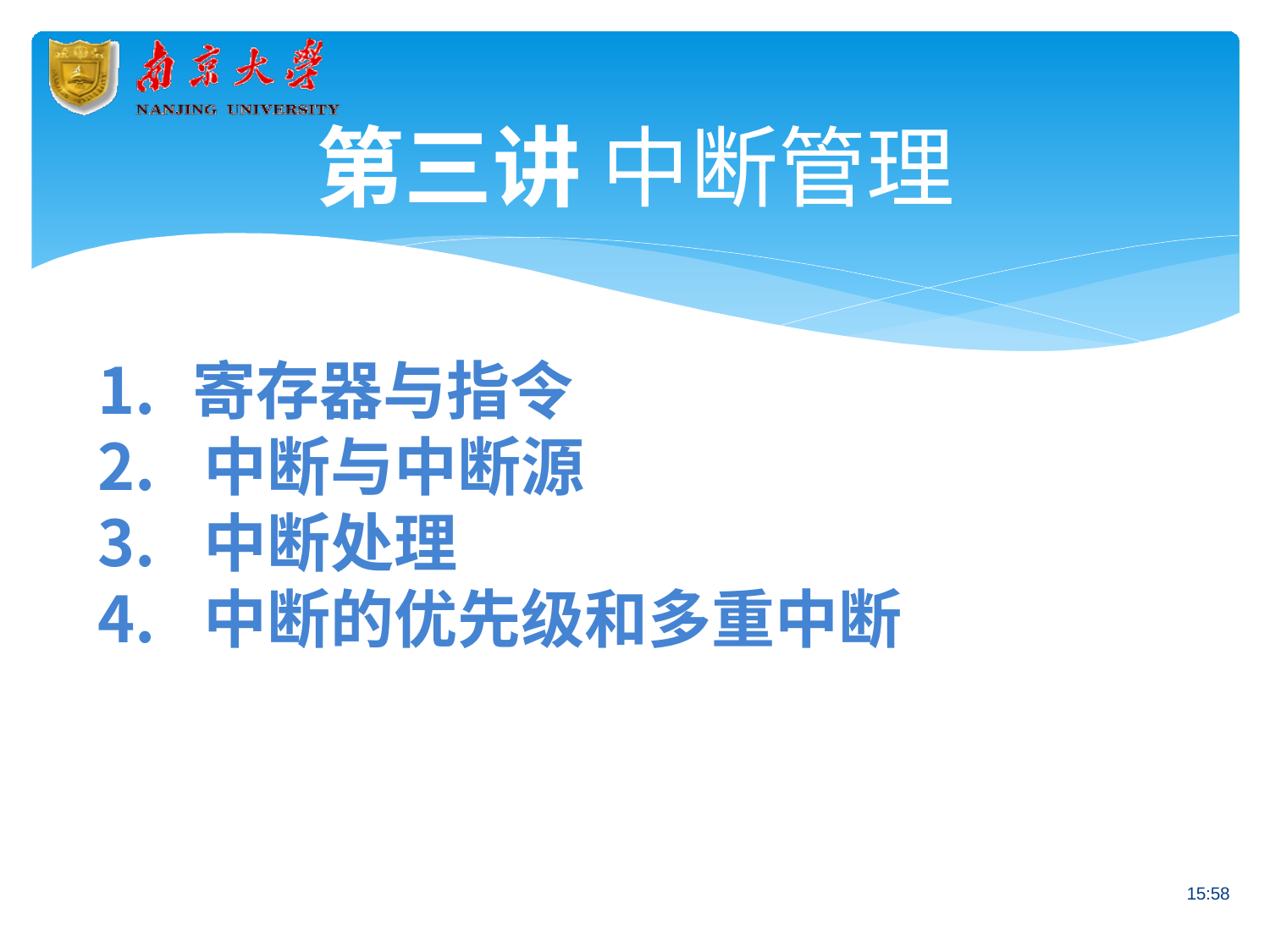

# 第三讲 中断管理
寄存器与指令
中断与中断源
中断处理
中断的优先级和多重中断
15:58